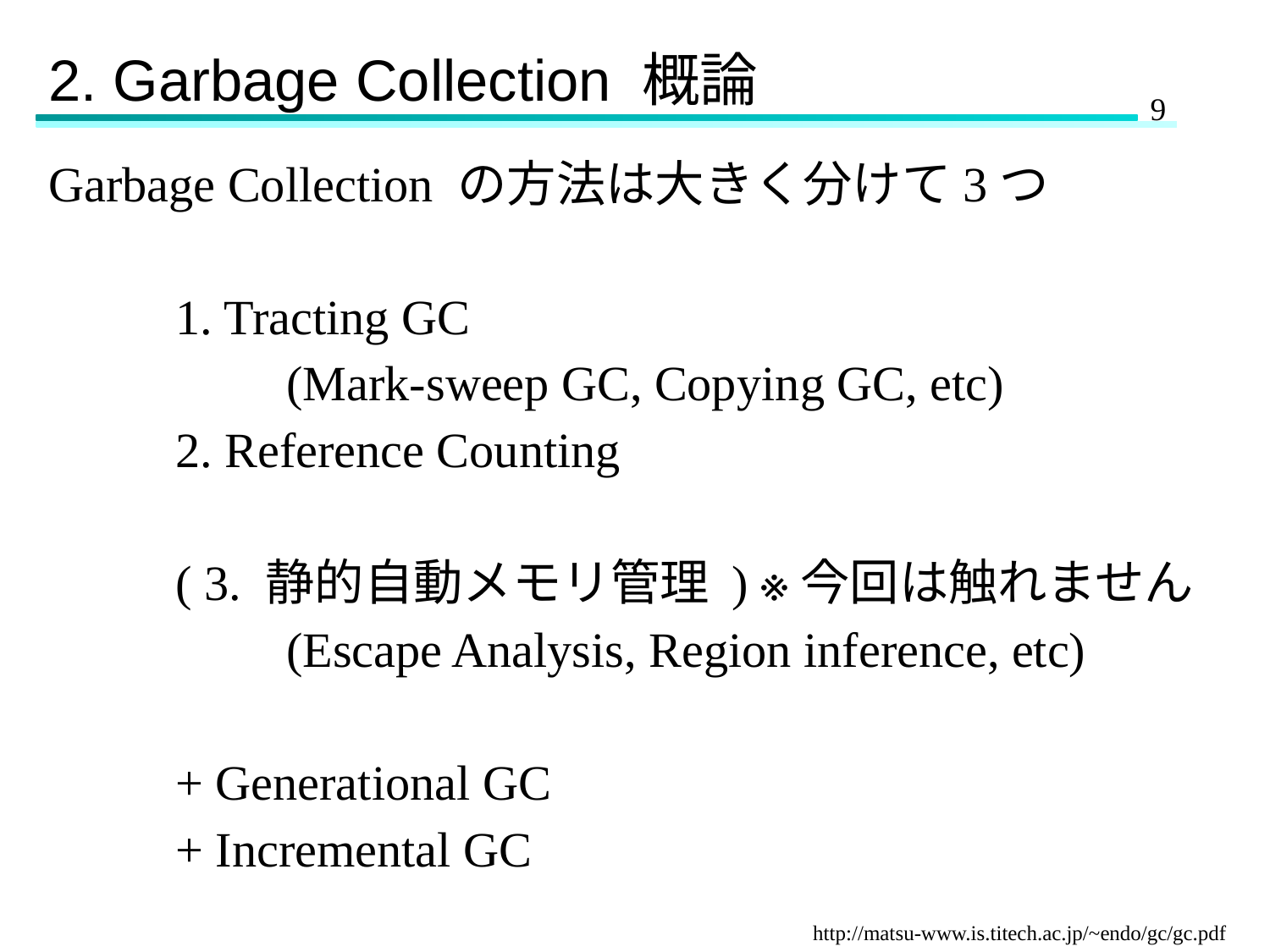

# 2. Garbage Collection 概論
Garbage Collection の方法は大きく分けて3つ

	1. Tracting GC
	　　(Mark-sweep GC, Copying GC, etc)
	2. Reference Counting

	( 3. 静的自動メモリ管理 ) ※今回は触れません
	　　(Escape Analysis, Region inference, etc)

	+ Generational GC
	+ Incremental GC
http://matsu-www.is.titech.ac.jp/~endo/gc/gc.pdf